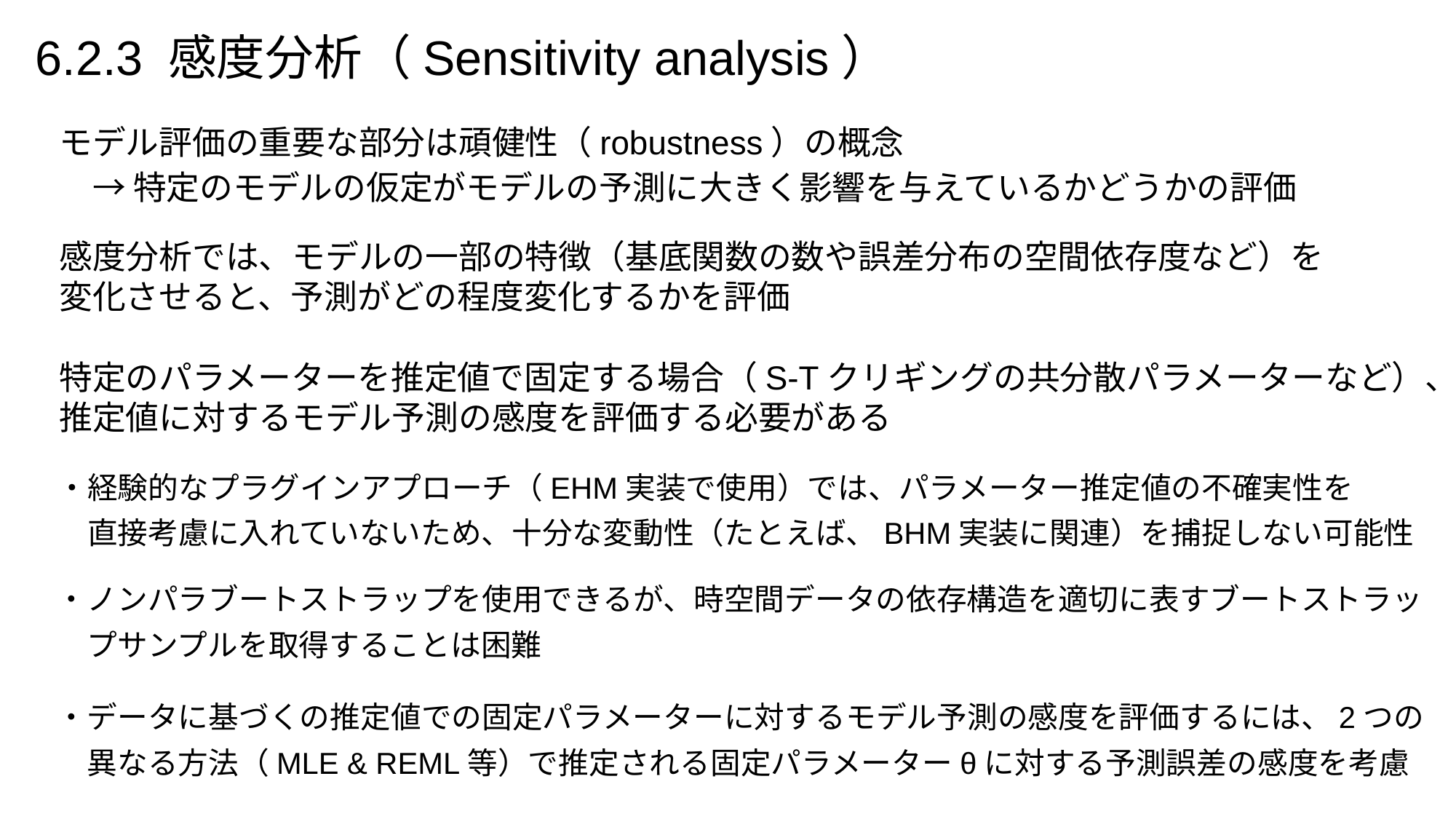

# 6.2.3 感度分析（Sensitivity analysis）
モデル評価の重要な部分は頑健性（robustness）の概念
　→ 特定のモデルの仮定がモデルの予測に大きく影響を与えているかどうかの評価
感度分析では、モデルの一部の特徴（基底関数の数や誤差分布の空間依存度など）を
変化させると、予測がどの程度変化するかを評価
特定のパラメーターを推定値で固定する場合（S-Tクリギングの共分散パラメーターなど）、推定値に対するモデル予測の感度を評価する必要がある
・経験的なプラグインアプローチ（EHM実装で使用）では、パラメーター推定値の不確実性を
　直接考慮に入れていないため、十分な変動性（たとえば、BHM実装に関連）を捕捉しない可能性
・ノンパラブートストラップを使用できるが、時空間データの依存構造を適切に表すブートストラッ
　プサンプルを取得することは困難
・データに基づくの推定値での固定パラメーターに対するモデル予測の感度を評価するには、2つの
　異なる方法（MLE & REML等）で推定される固定パラメーターθに対する予測誤差の感度を考慮